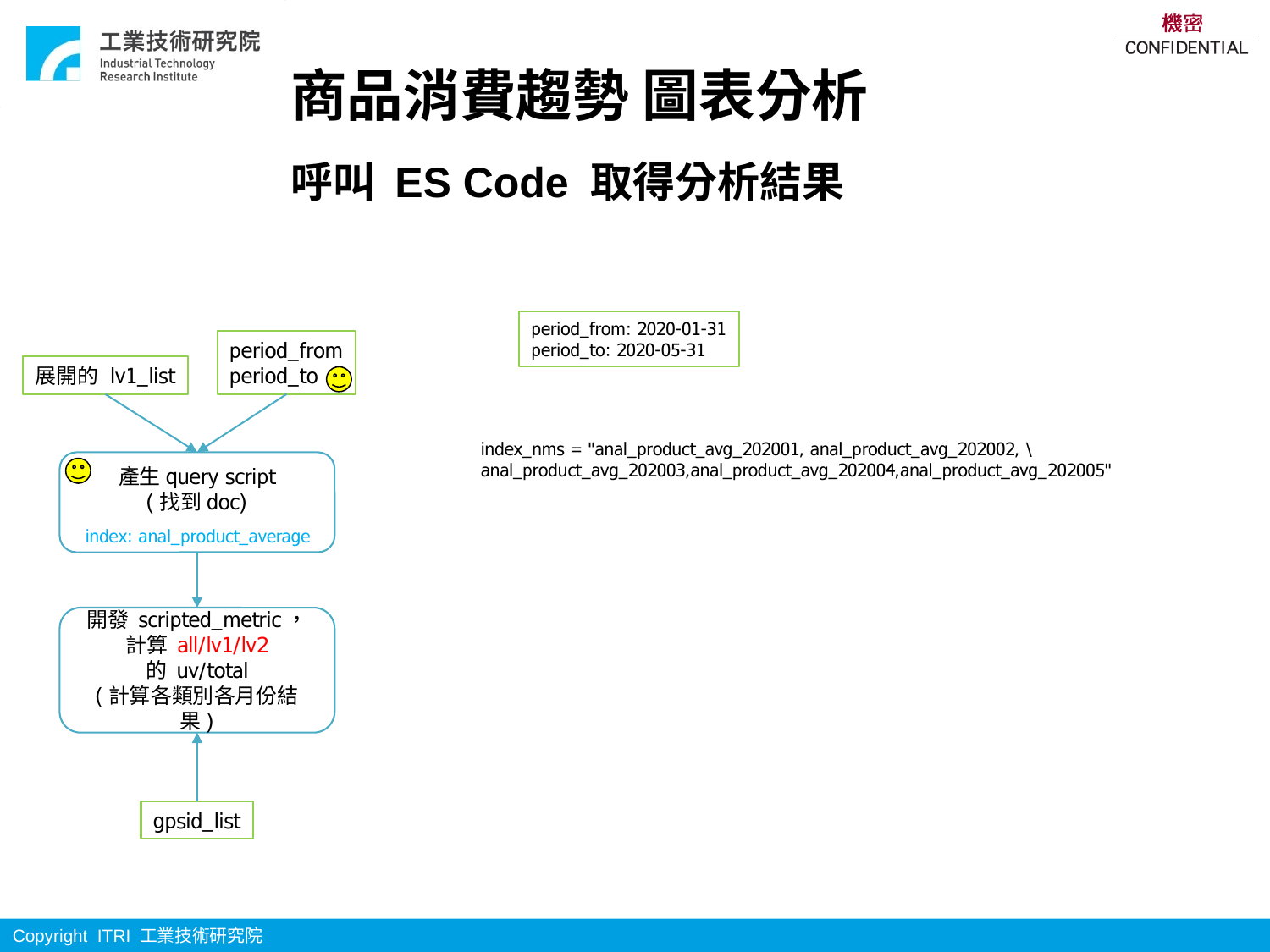

# 商品消費趨勢 圖表分析

呼叫 ES Code 取得分析結果
period_from: 2020-01-31
period_to: 2020-05-31
period_from
period_to
展開的 lv1_list

index_nms = "anal_product_avg_202001, anal_product_avg_202002, \
anal_product_avg_202003,anal_product_avg_202004,anal_product_avg_202005"

產生query script
(找到doc)

index: anal_product_average
開發 scripted_metric，
計算 all/lv1/lv2
的 uv/total
(計算各類別各月份結果)
gpsid_list